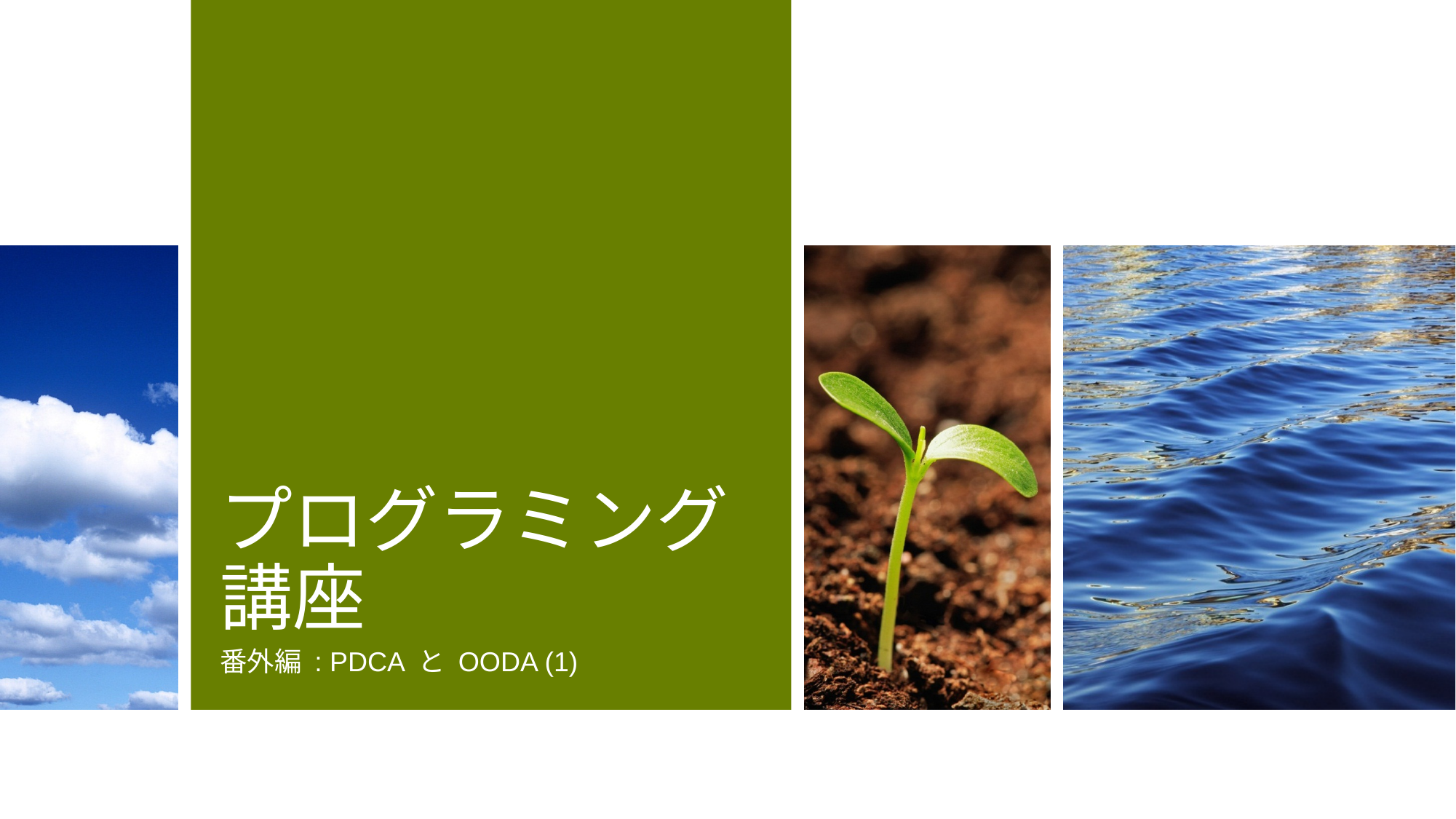

# プログラミング講座
番外編 : PDCA と OODA (1)